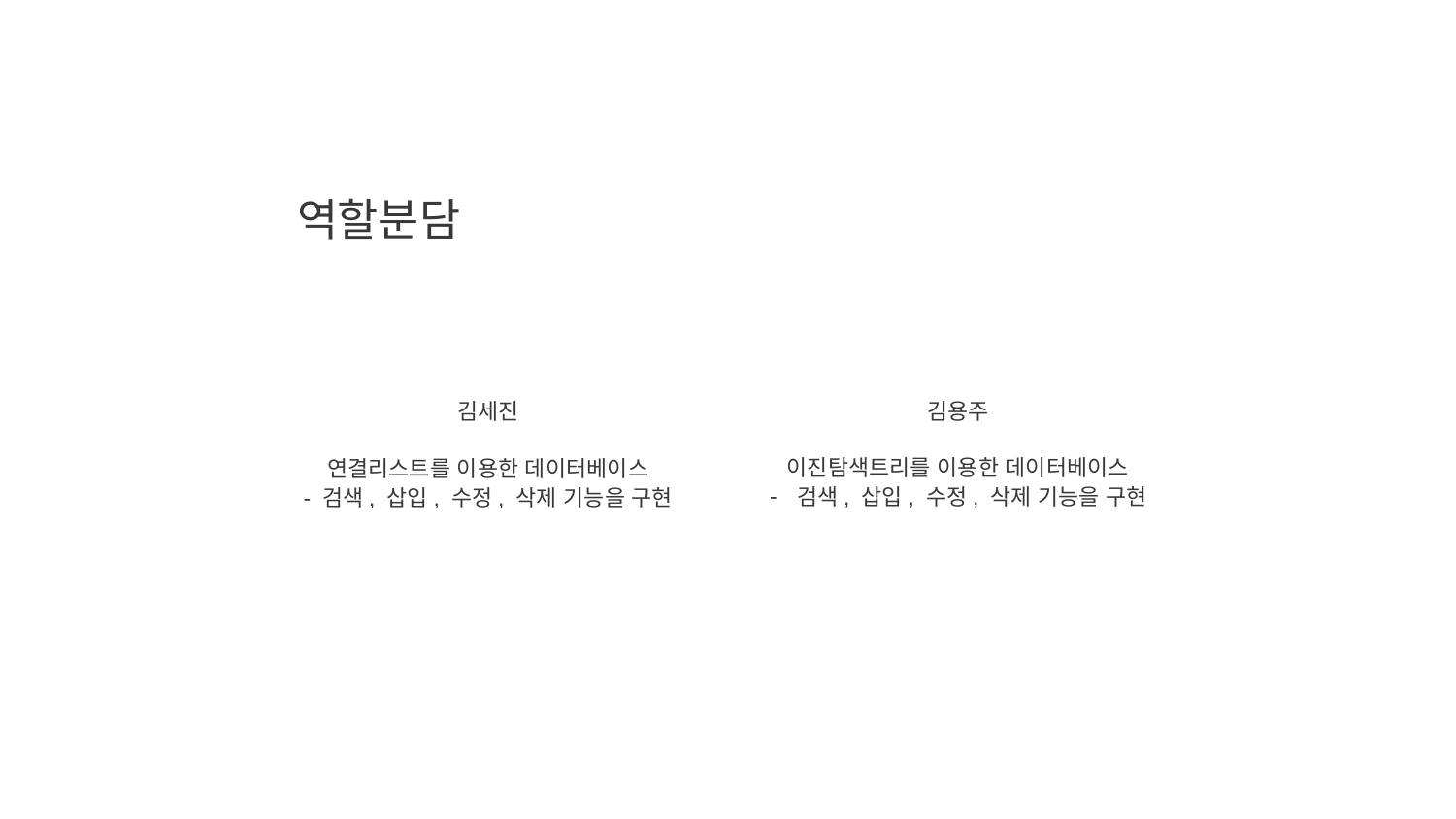

역할분담
김용주
김세진
이진탐색트리를 이용한 데이터베이스
검색, 삽입, 수정, 삭제 기능을 구현

연결리스트를 이용한 데이터베이스
- 검색, 삽입, 수정, 삭제 기능을 구현